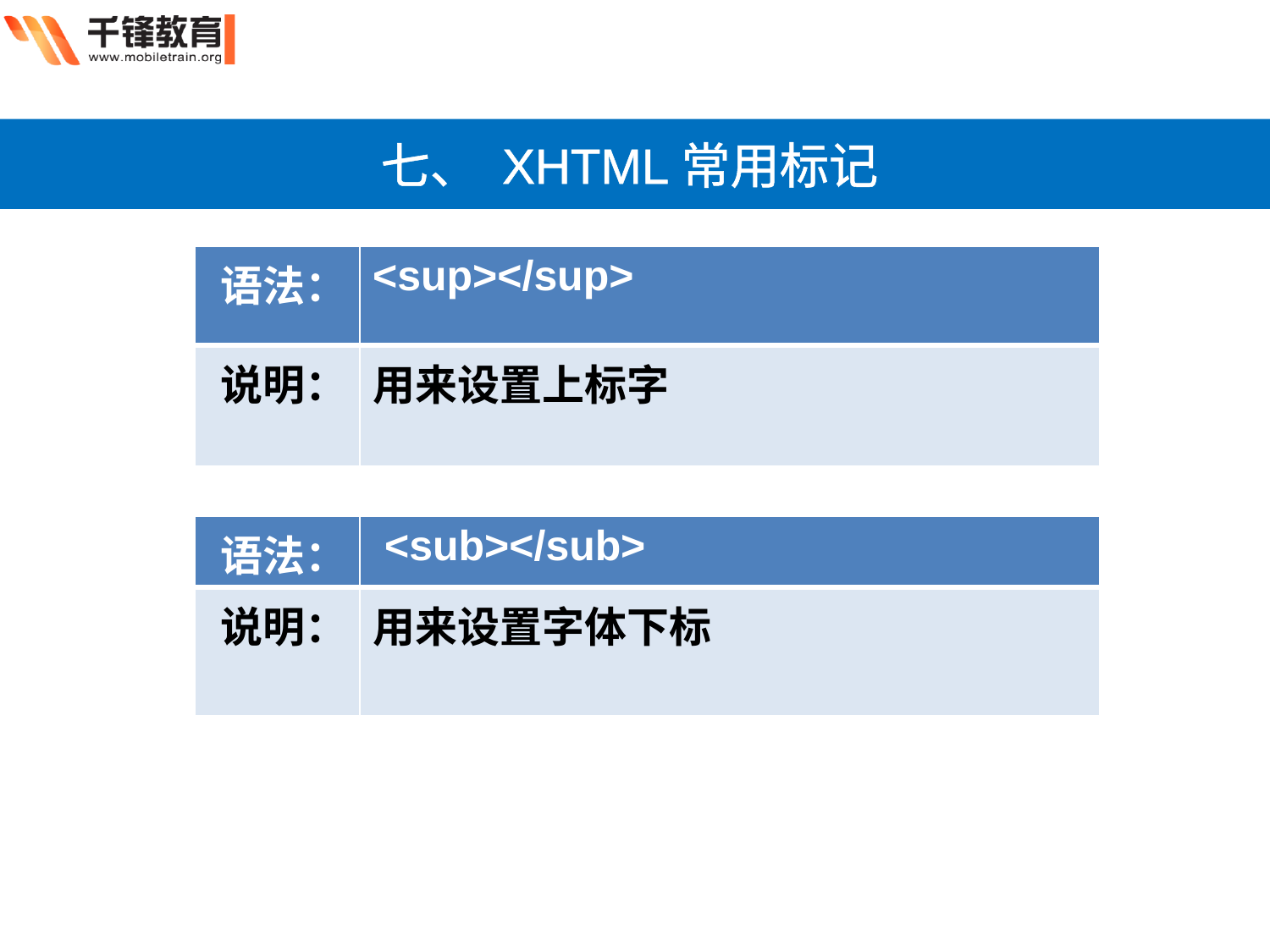

七、 XHTML常用标记
2
| 语法： | <sup></sup> |
| --- | --- |
| 说明： | 用来设置上标字 |

| 语法： | <sub></sub> |
| --- | --- |
| 说明： | 用来设置字体下标 |